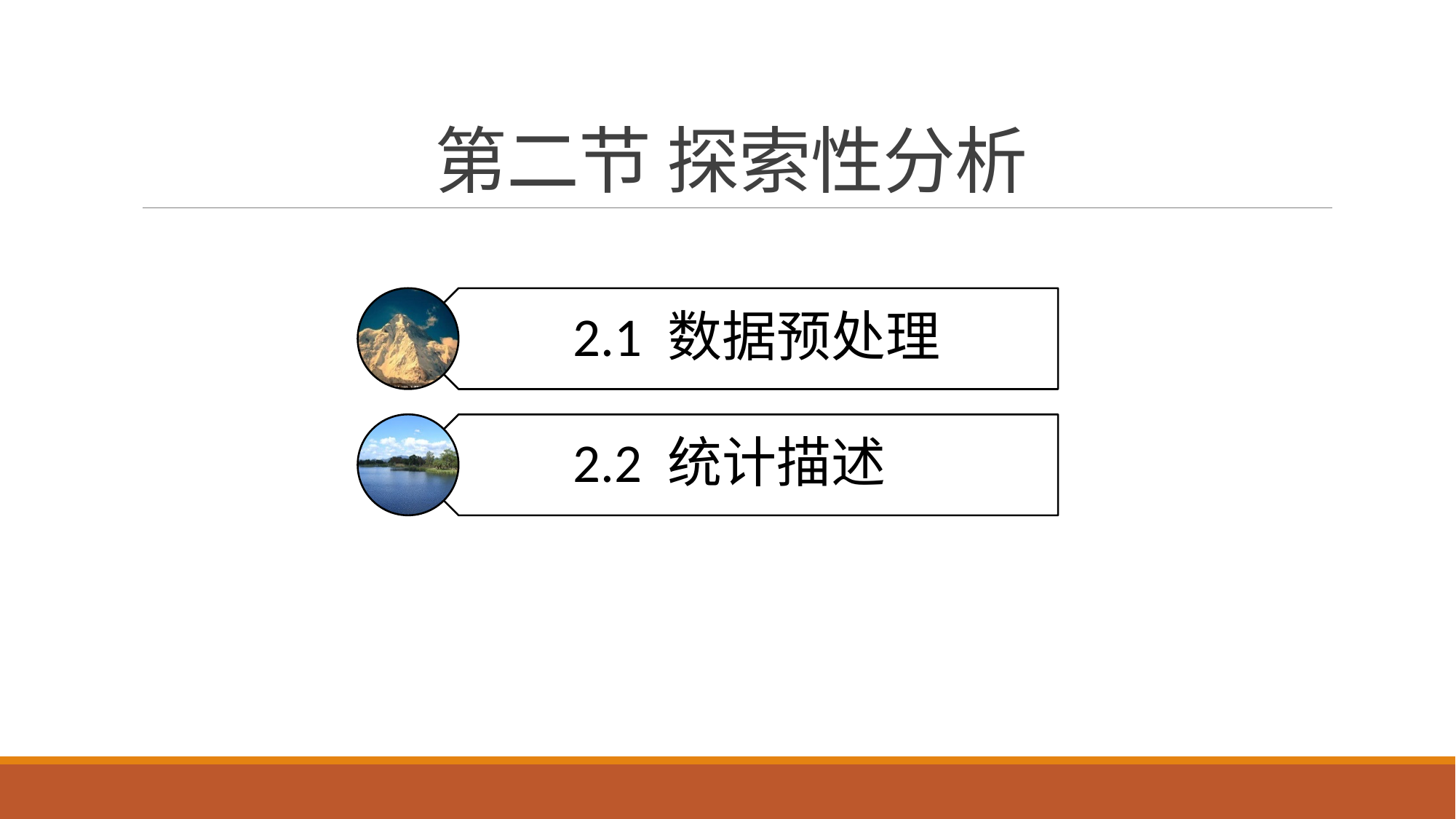

# 第二节 探索性分析
	2.1 数据预处理
	2.2 统计描述